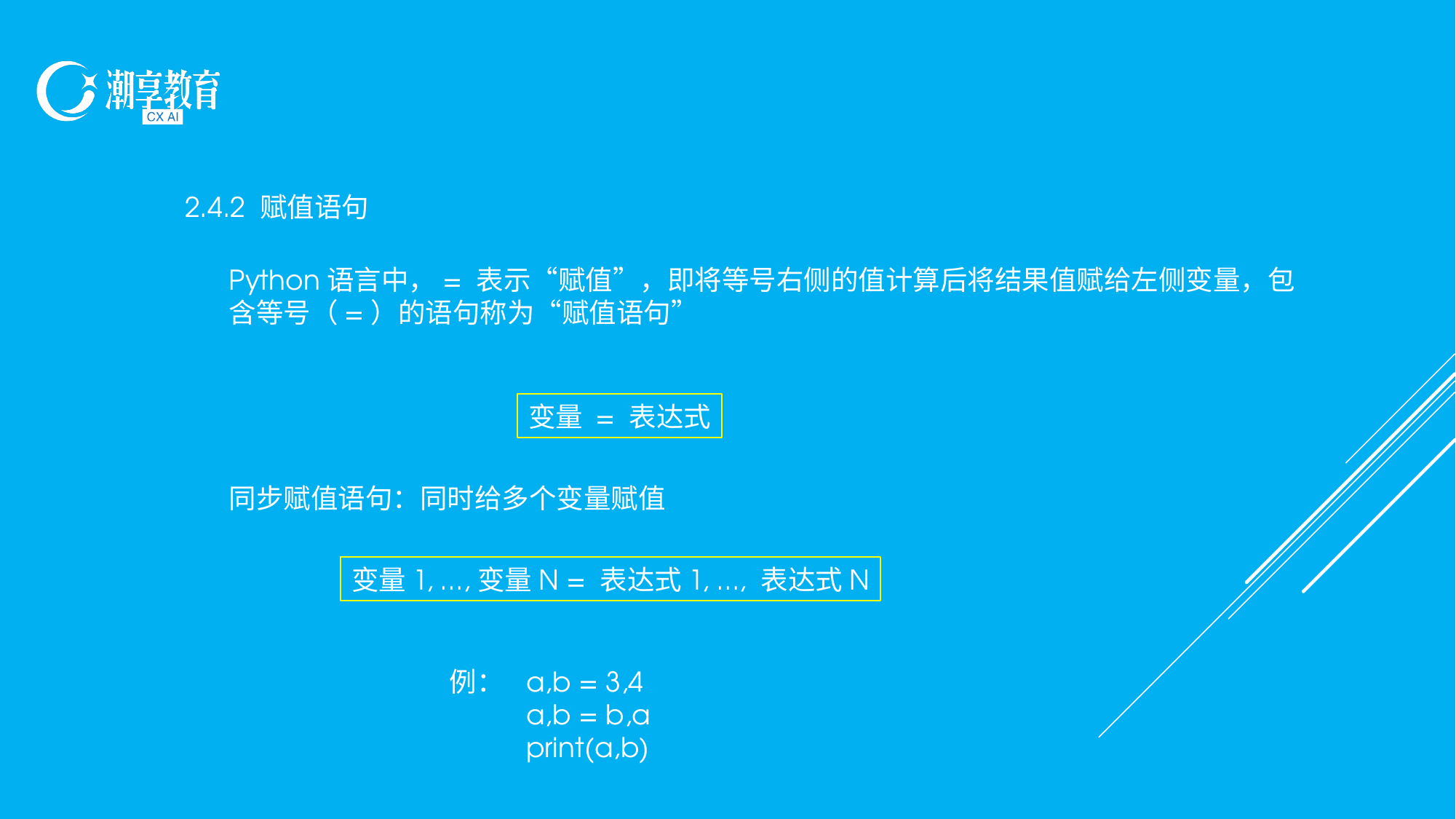

2.4.2 赋值语句
Python语言中，= 表示“赋值”，即将等号右侧的值计算后将结果值赋给左侧变量，包含等号（=）的语句称为“赋值语句”
变量 = 表达式
同步赋值语句：同时给多个变量赋值
变量1, …,变量N = 表达式1, …, 表达式N
例：
a,b = 3,4
a,b = b,a
print(a,b)